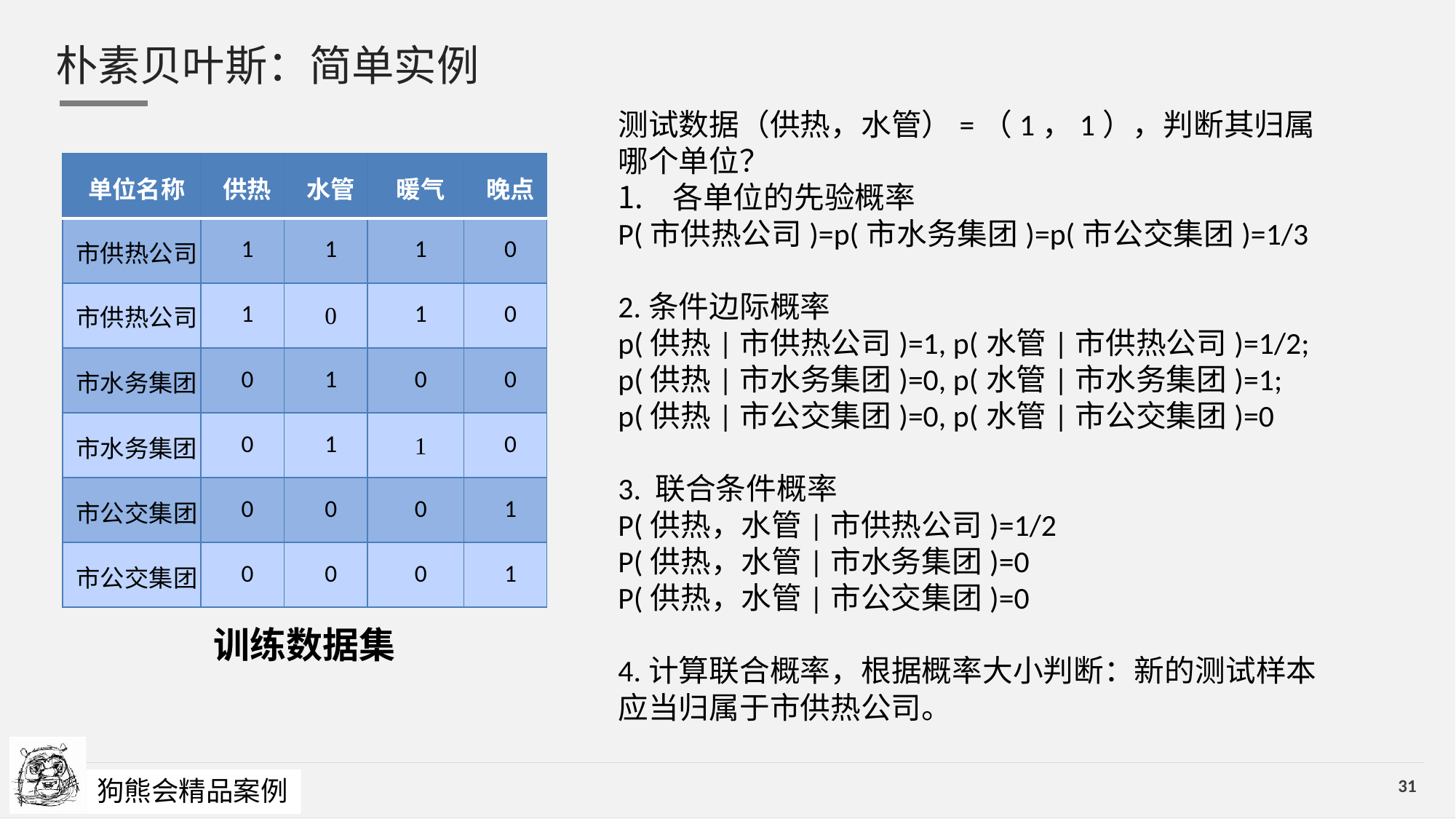

# 朴素贝叶斯：简单实例
测试数据（供热，水管）=（1，1），判断其归属哪个单位？
各单位的先验概率
P(市供热公司)=p(市水务集团)=p(市公交集团)=1/3

2.条件边际概率
p(供热|市供热公司)=1, p(水管|市供热公司)=1/2;
p(供热|市水务集团)=0, p(水管|市水务集团)=1;
p(供热|市公交集团)=0, p(水管|市公交集团)=0

3. 联合条件概率
P(供热，水管|市供热公司)=1/2
P(供热，水管|市水务集团)=0
P(供热，水管|市公交集团)=0

4.计算联合概率，根据概率大小判断：新的测试样本应当归属于市供热公司。

| 单位名称 | 供热 | 水管 | 暖气 | 晚点 |
| --- | --- | --- | --- | --- |
| 市供热公司 | 1 | 1 | 1 | 0 |
| 市供热公司 | 1 | 0 | 1 | 0 |
| 市水务集团 | 0 | 1 | 0 | 0 |
| 市水务集团 | 0 | 1 | 1 | 0 |
| 市公交集团 | 0 | 0 | 0 | 1 |
| 市公交集团 | 0 | 0 | 0 | 1 |
训练数据集

COMP

ANG LOGO OR NAME

狗熊会精品案例
31